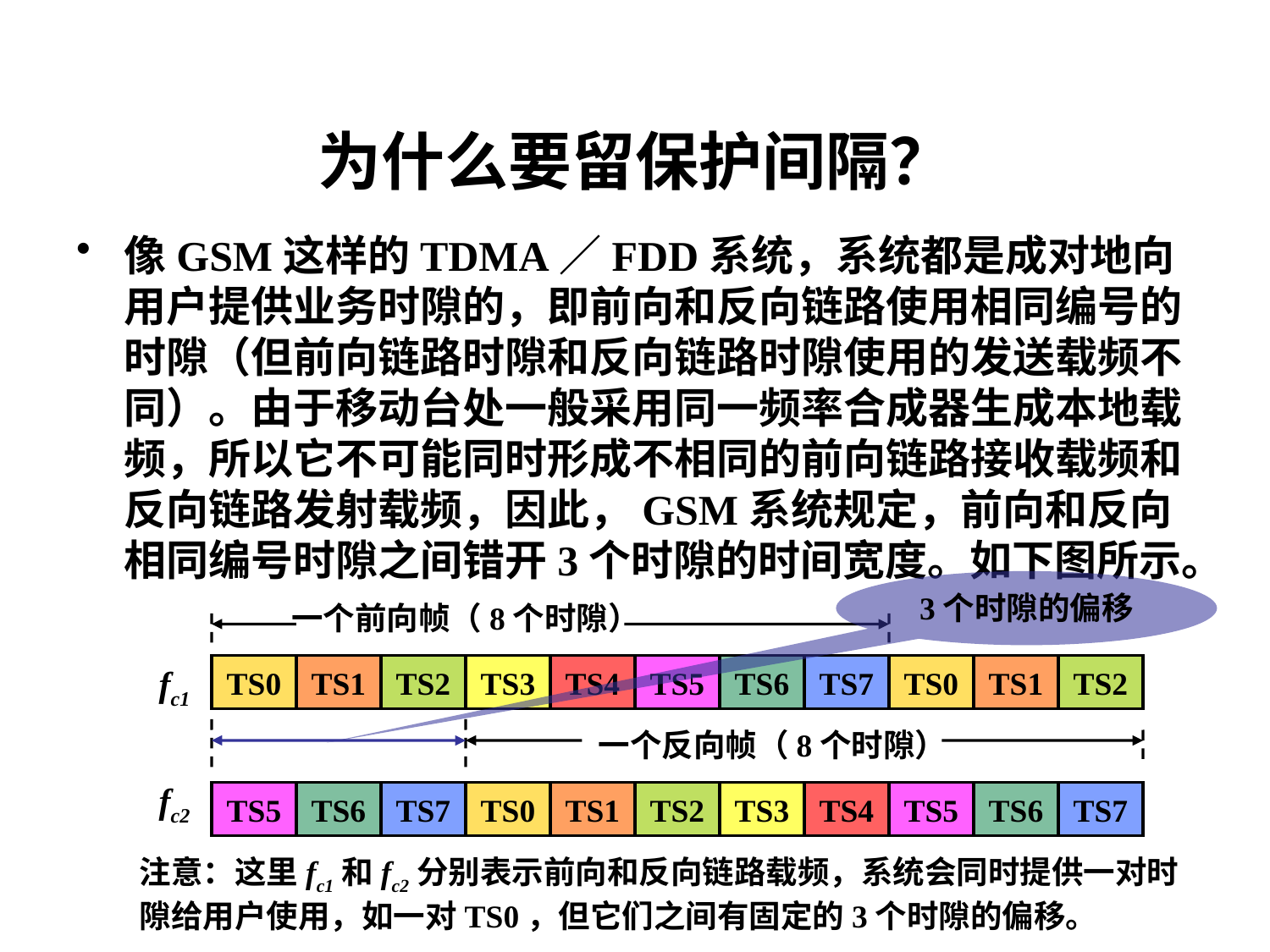

# 为什么要留保护间隔？
像GSM这样的TDMA／FDD系统，系统都是成对地向用户提供业务时隙的，即前向和反向链路使用相同编号的时隙（但前向链路时隙和反向链路时隙使用的发送载频不同）。由于移动台处一般采用同一频率合成器生成本地载频，所以它不可能同时形成不相同的前向链路接收载频和反向链路发射载频，因此，GSM系统规定，前向和反向相同编号时隙之间错开3个时隙的时间宽度。如下图所示。
3个时隙的偏移
一个前向帧（8个时隙）

fc1
TS0
TS1
TS2
TS3
TS4
TS5
TS6
TS7
TS0
TS1
TS2

一个反向帧（8个时隙）

fc2
TS5
TS6
TS7
TS0
TS1
TS2
TS3
TS4
TS5
TS6
TS7
注意：这里fc1和fc2分别表示前向和反向链路载频，系统会同时提供一对时隙给用户使用，如一对TS0，但它们之间有固定的3个时隙的偏移。